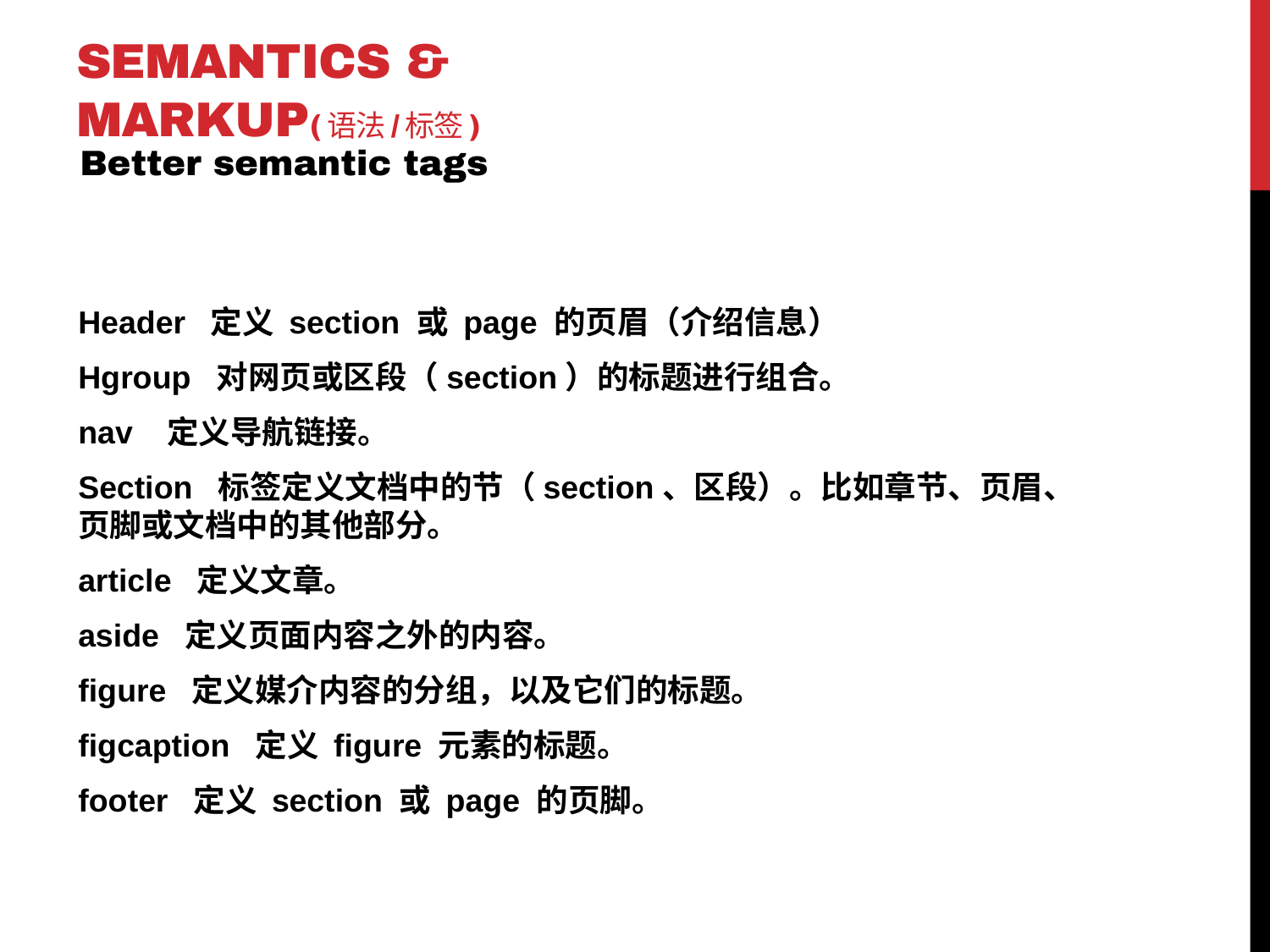

# Semantics & Markup(语法/标签)
Better semantic tags

Header  定义 section 或 page 的页眉（介绍信息）
Hgroup  对网页或区段（section）的标题进行组合。
nav   定义导航链接。
Section  标签定义文档中的节（section、区段）。比如章节、页眉、页脚或文档中的其他部分。
article  定义文章。
aside  定义页面内容之外的内容。
figure  定义媒介内容的分组，以及它们的标题。
figcaption  定义 figure 元素的标题。
footer  定义 section 或 page 的页脚。